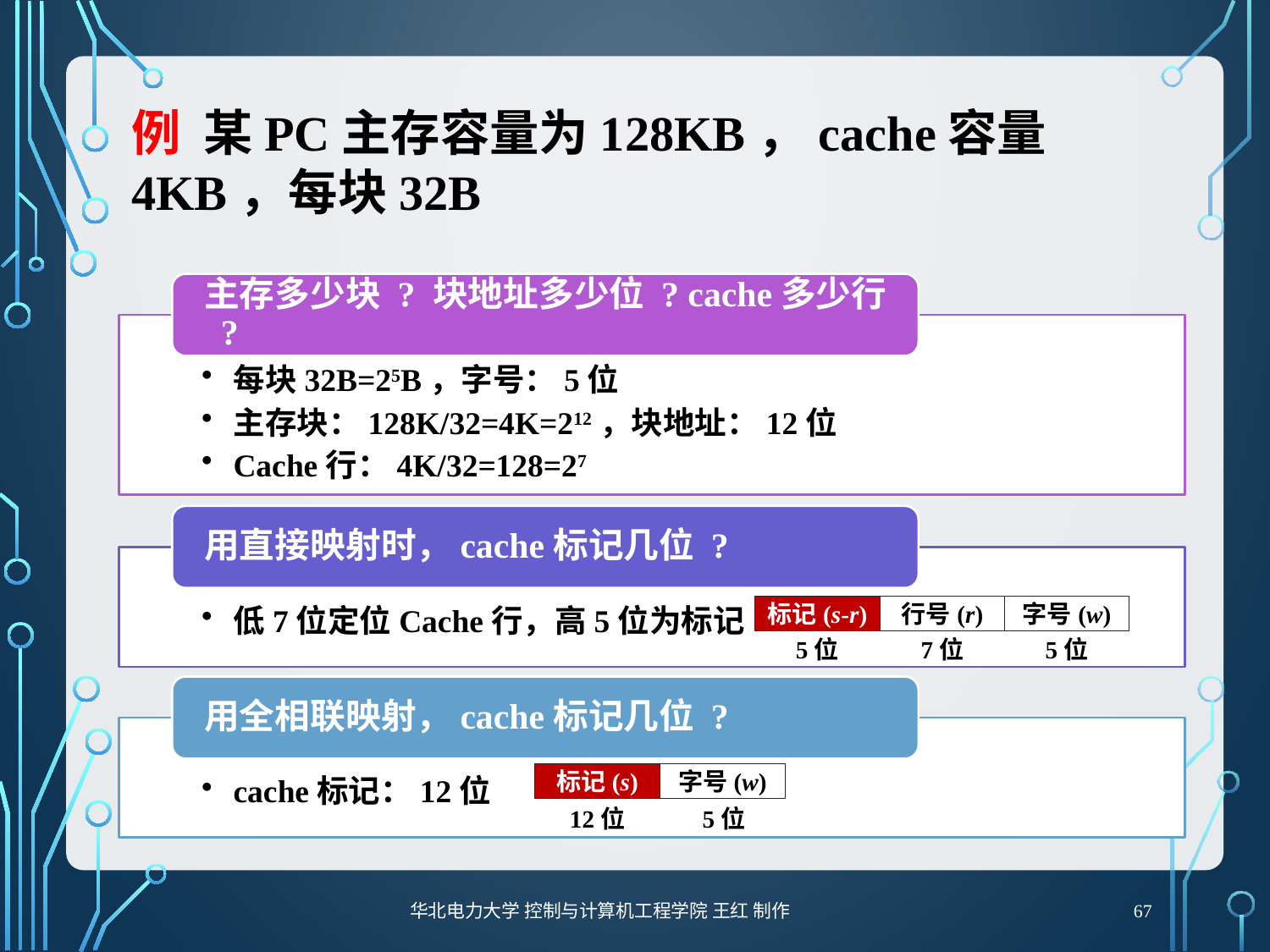

# 例  某PC主存容量为128KB，cache容量4KB，每块32B
主存多少块 ? 块地址多少位 ? cache多少行 ?
每块32B=25B，字号：5位
主存块：128K/32=4K=212，块地址：12位
Cache行：4K/32=128=27
用直接映射时，cache标记几位 ?
低7位定位Cache行，高5位为标记
标记(s-r)
行号(r)
字号(w)
5位
7位
5位
用全相联映射，cache标记几位 ?
cache标记：12位
标记(s)
字号(w)
12位
5位
67
华北电力大学 控制与计算机工程学院 王红 制作